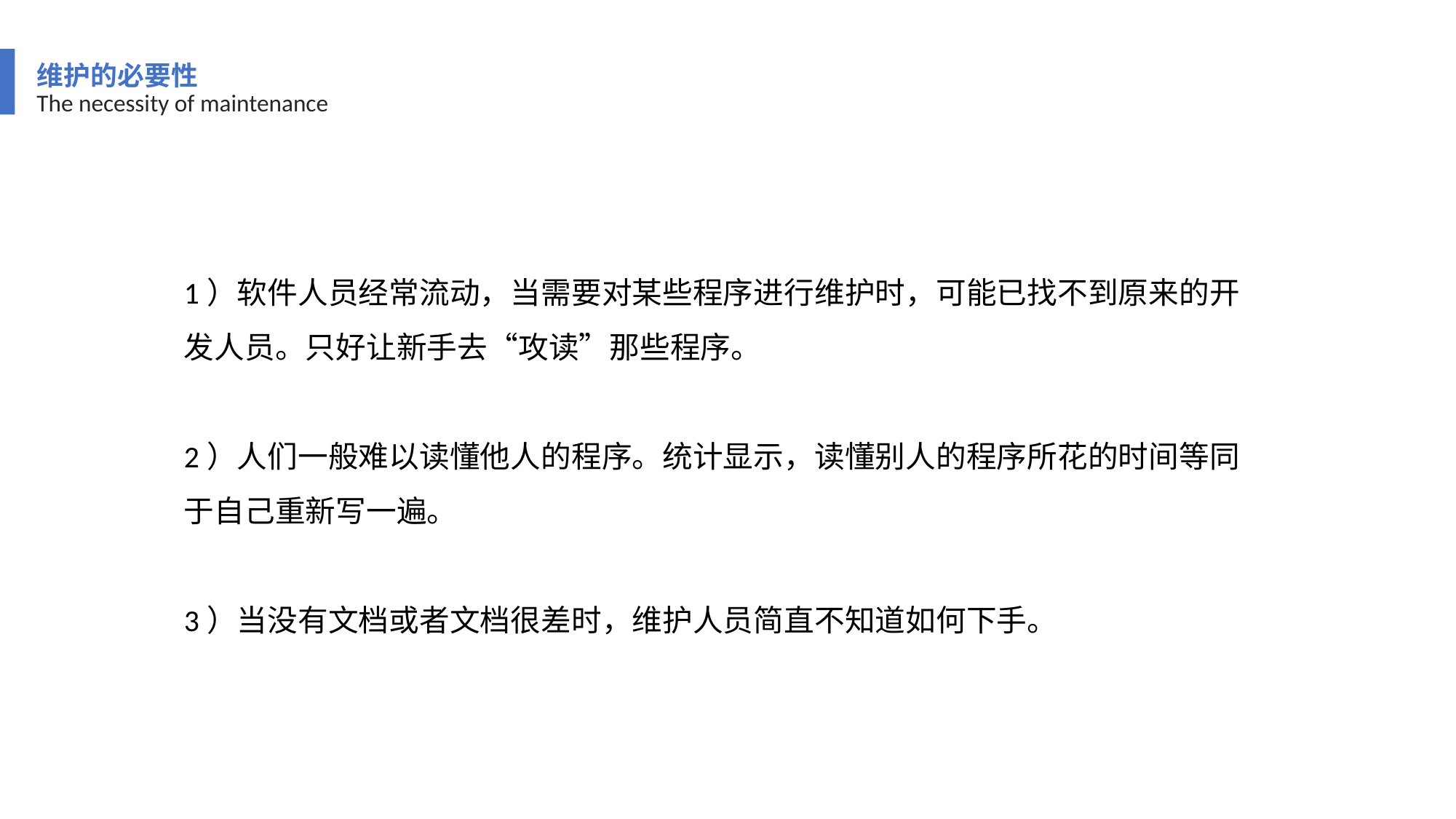

维护的必要性
The necessity of maintenance
1）软件人员经常流动，当需要对某些程序进行维护时，可能已找不到原来的开发人员。只好让新手去“攻读”那些程序。

2）人们一般难以读懂他人的程序。统计显示，读懂别人的程序所花的时间等同于自己重新写一遍。

3）当没有文档或者文档很差时，维护人员简直不知道如何下手。